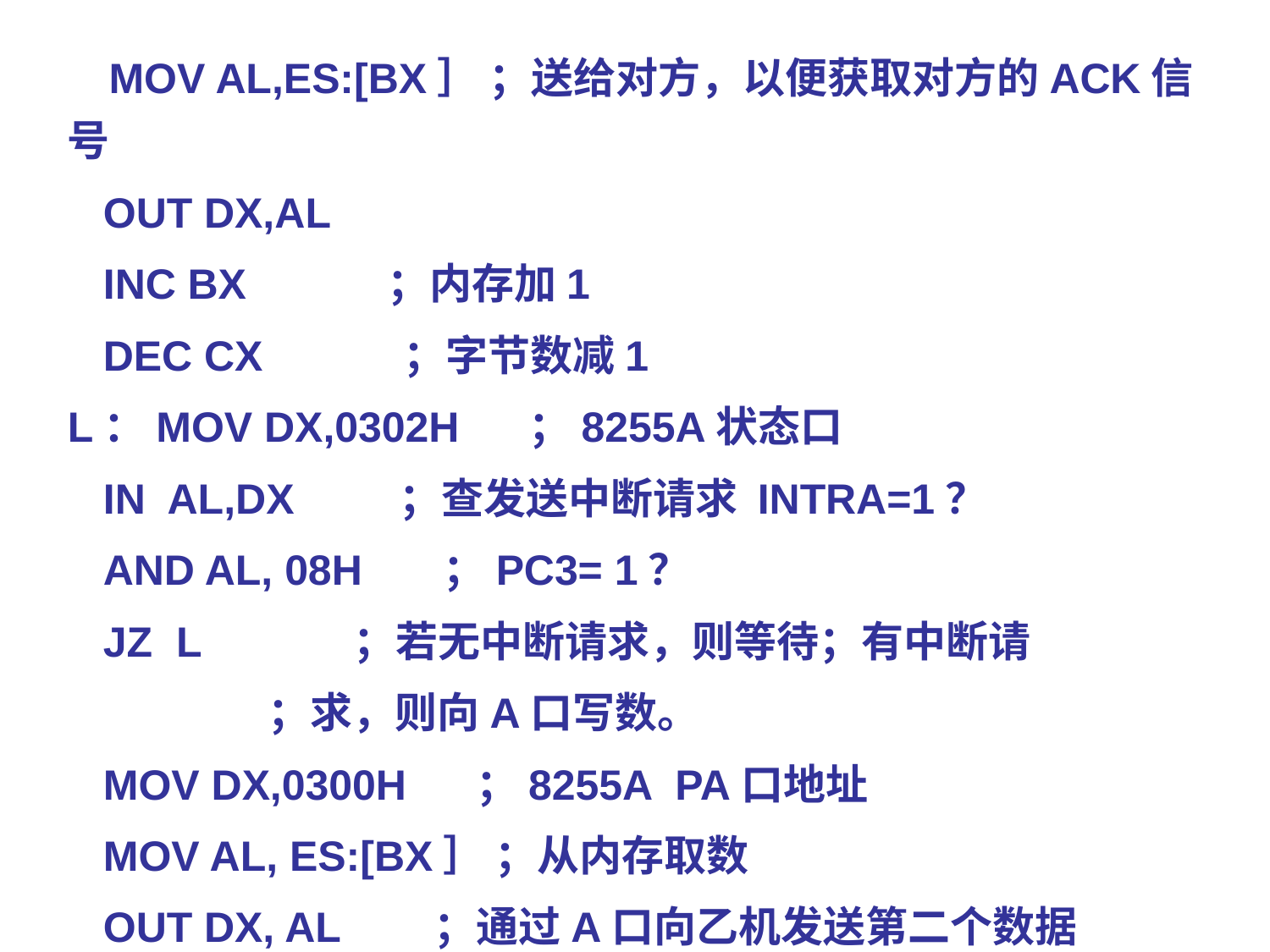

MOV AL,ES:[BX］ ；送给对方，以便获取对方的ACK信号
   OUT DX,AL
   INC BX           ；内存加1
   DEC CX           ；字节数减1
L：MOV DX,0302H     ；8255A状态口
   IN  AL,DX        ；查发送中断请求 INTRA=1？
   AND AL, 08H      ；PC3= 1？
   JZ  L            ；若无中断请求，则等待；有中断请
                    ；求，则向A口写数。
   MOV DX,0300H     ；8255A  PA口地址
   MOV AL, ES:[BX］ ；从内存取数
   OUT DX, AL       ；通过A口向乙机发送第二个数据